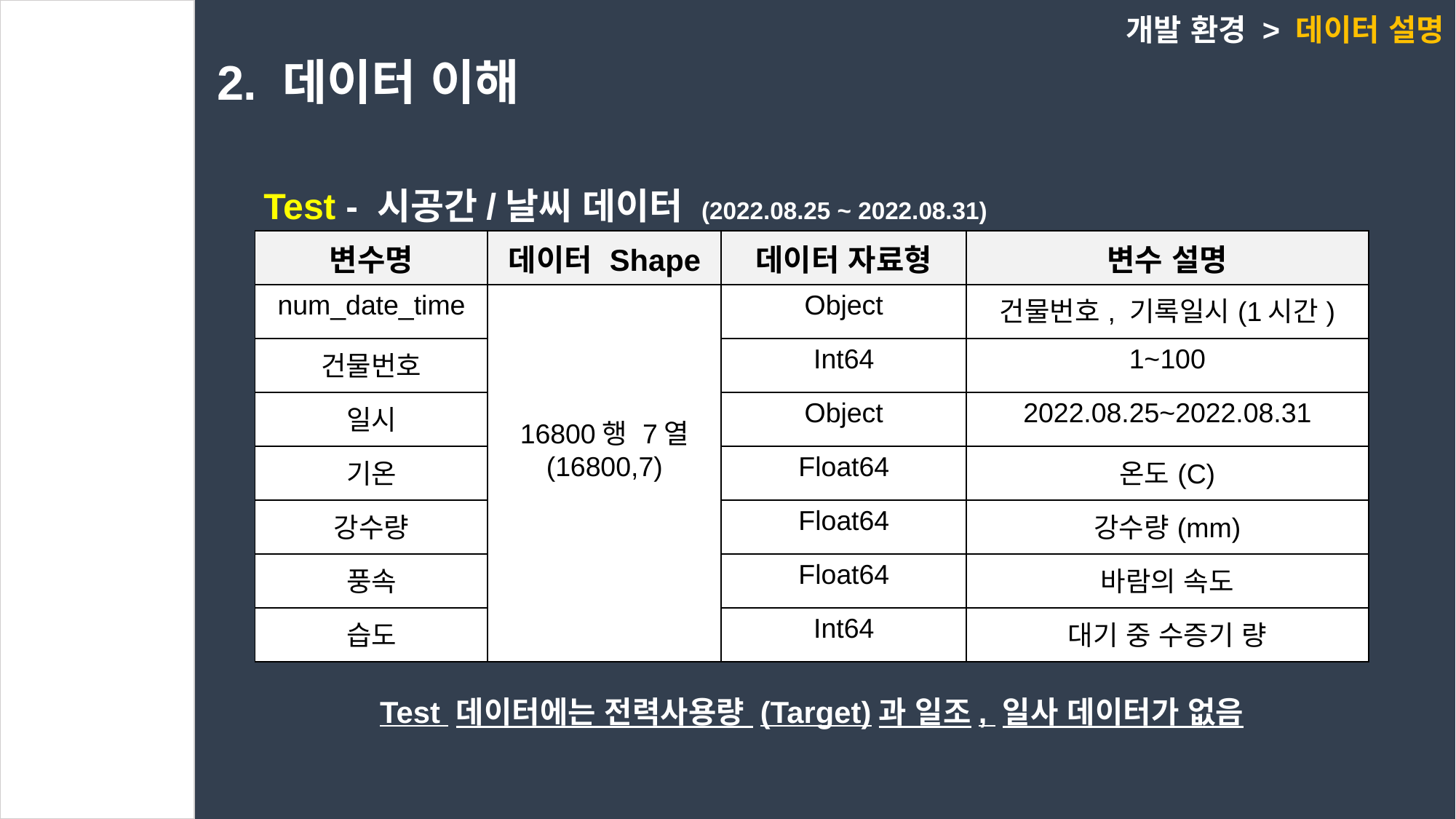

개발 환경 > 데이터 설명
2. 데이터 이해
Test - 시공간/날씨 데이터 (2022.08.25 ~ 2022.08.31)
| 변수명 | 데이터 Shape | 데이터 자료형 | 변수 설명 |
| --- | --- | --- | --- |
| num\_date\_time | 16800행 7열 (16800,7) | Object | 건물번호, 기록일시(1시간) |
| 건물번호 |  | Int64 | 1~100 |
| 일시 |  | Object | 2022.08.25~2022.08.31 |
| 기온 |  | Float64 | 온도(C) |
| 강수량 |  | Float64 | 강수량(mm) |
| 풍속 |  | Float64 | 바람의 속도 |
| 습도 |  | Int64 | 대기 중 수증기 량 |
Test 데이터에는 전력사용량 (Target)과 일조, 일사 데이터가 없음